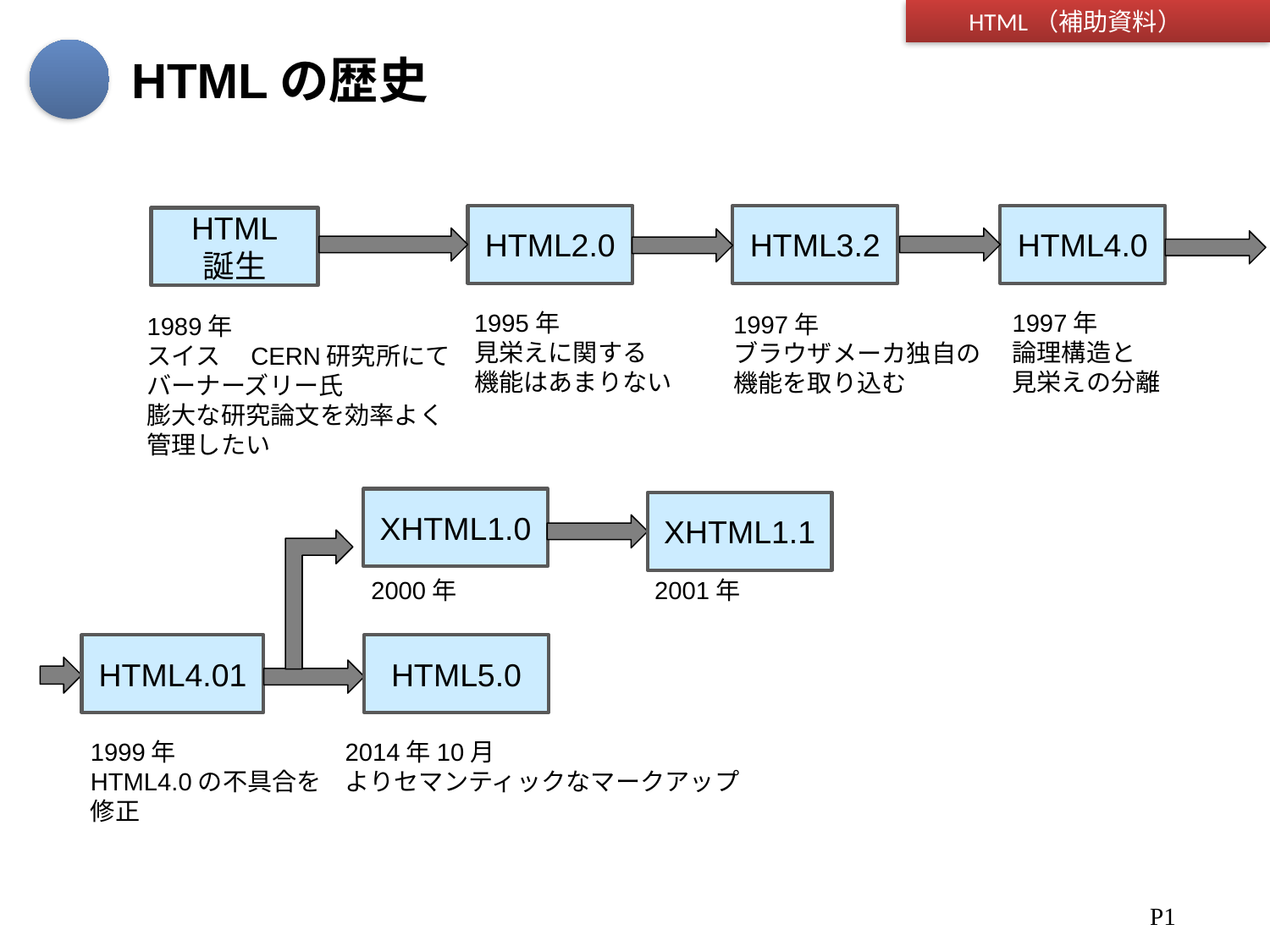

HTMLの歴史
HTML2.0
HTML3.2
HTML4.0
HTML
誕生

1995年
見栄えに関する
機能はあまりない
1997年
論理構造と
見栄えの分離
1997年
ブラウザメーカ独自の
機能を取り込む
1989年
スイス　CERN研究所にて
バーナーズリー氏
膨大な研究論文を効率よく
管理したい
XHTML1.0
XHTML1.1

2000年
2001年
HTML4.01
HTML5.0

1999年
HTML4.0の不具合を
修正
2014年10月
よりセマンティックなマークアップ
P1